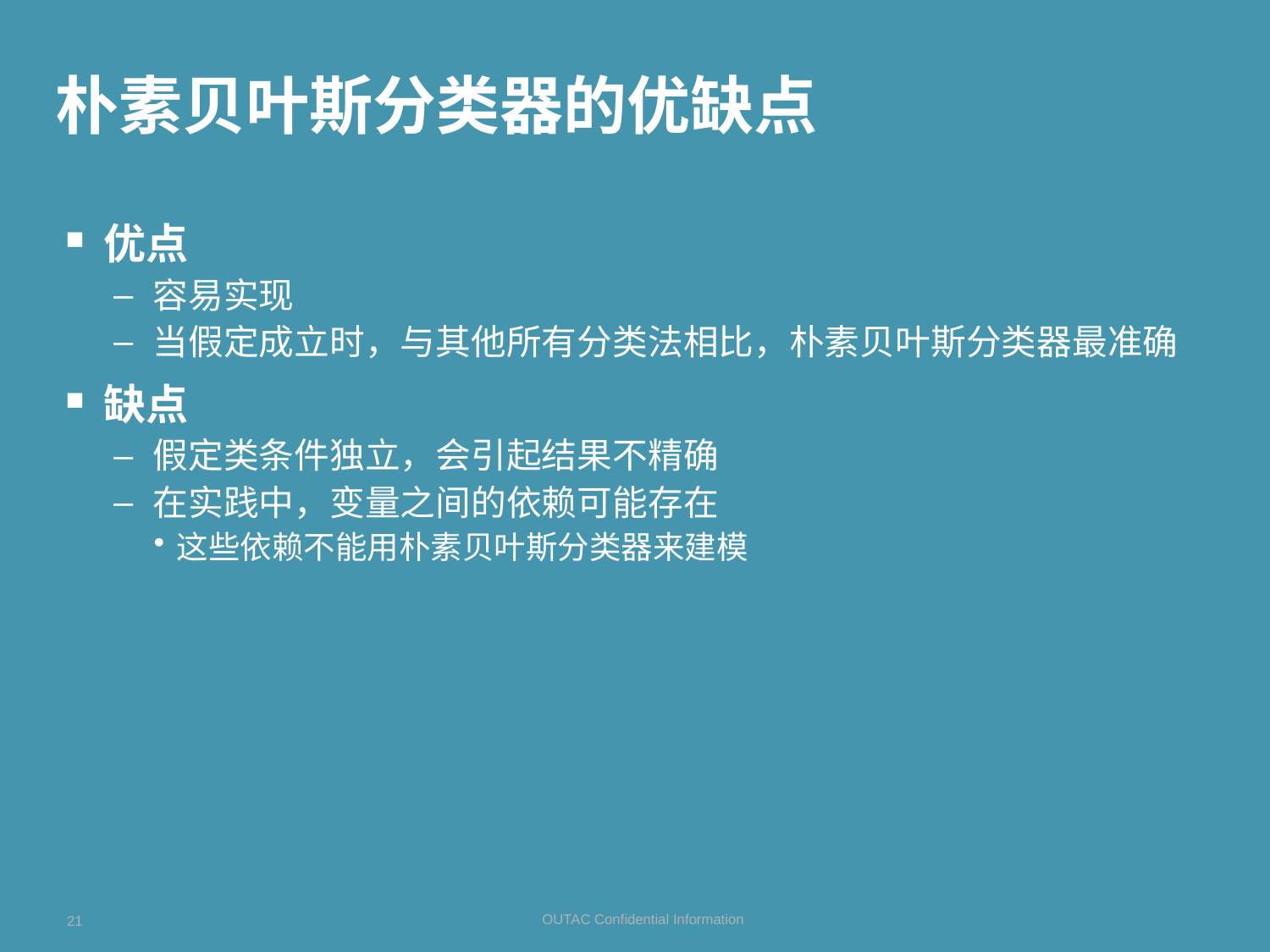

# 朴素贝叶斯分类器的优缺点
优点
容易实现
当假定成立时，与其他所有分类法相比，朴素贝叶斯分类器最准确
缺点
假定类条件独立，会引起结果不精确
在实践中，变量之间的依赖可能存在
这些依赖不能用朴素贝叶斯分类器来建模
21